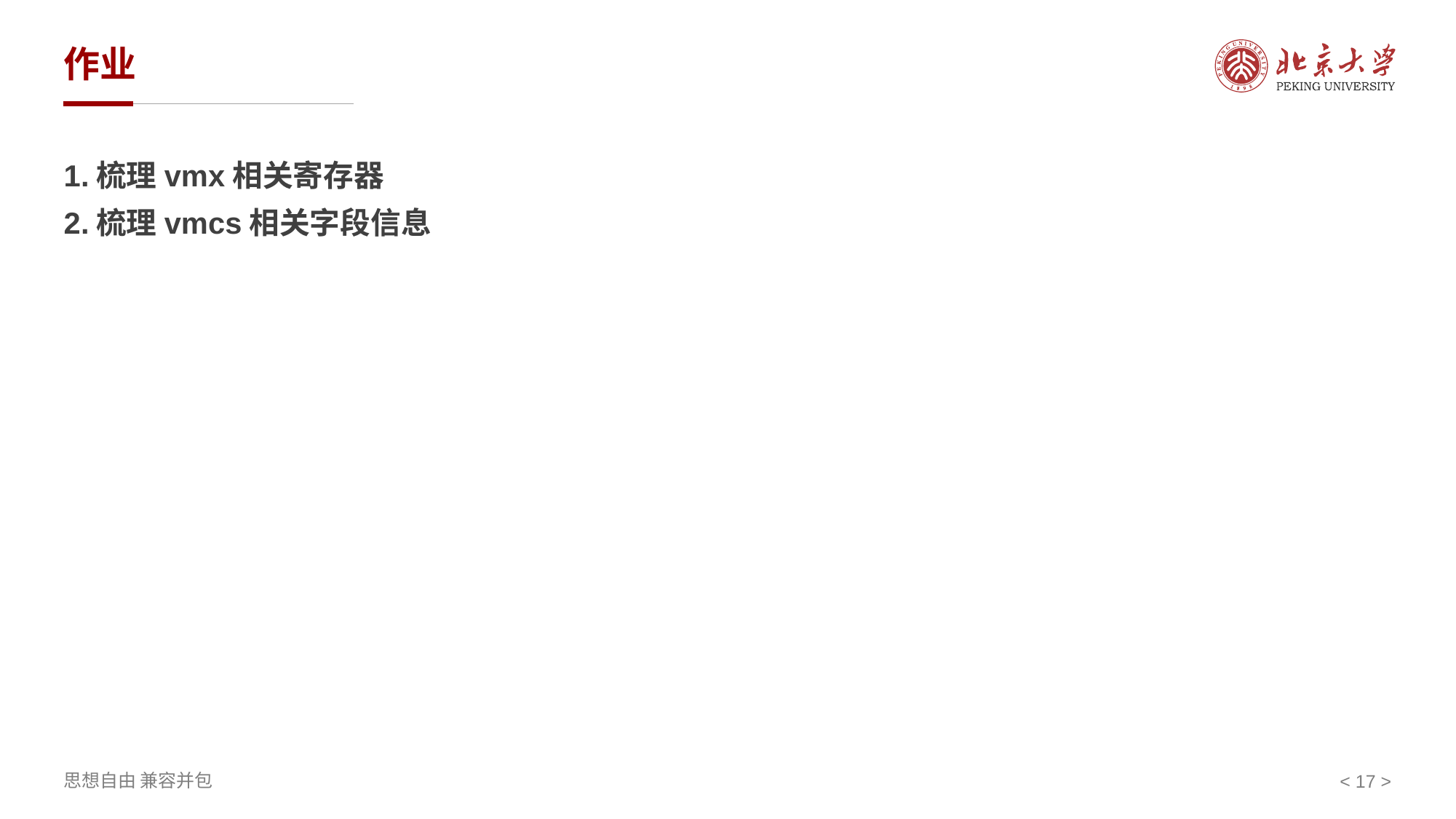

# 作业
1.梳理vmx相关寄存器
2.梳理vmcs相关字段信息

< 17 >